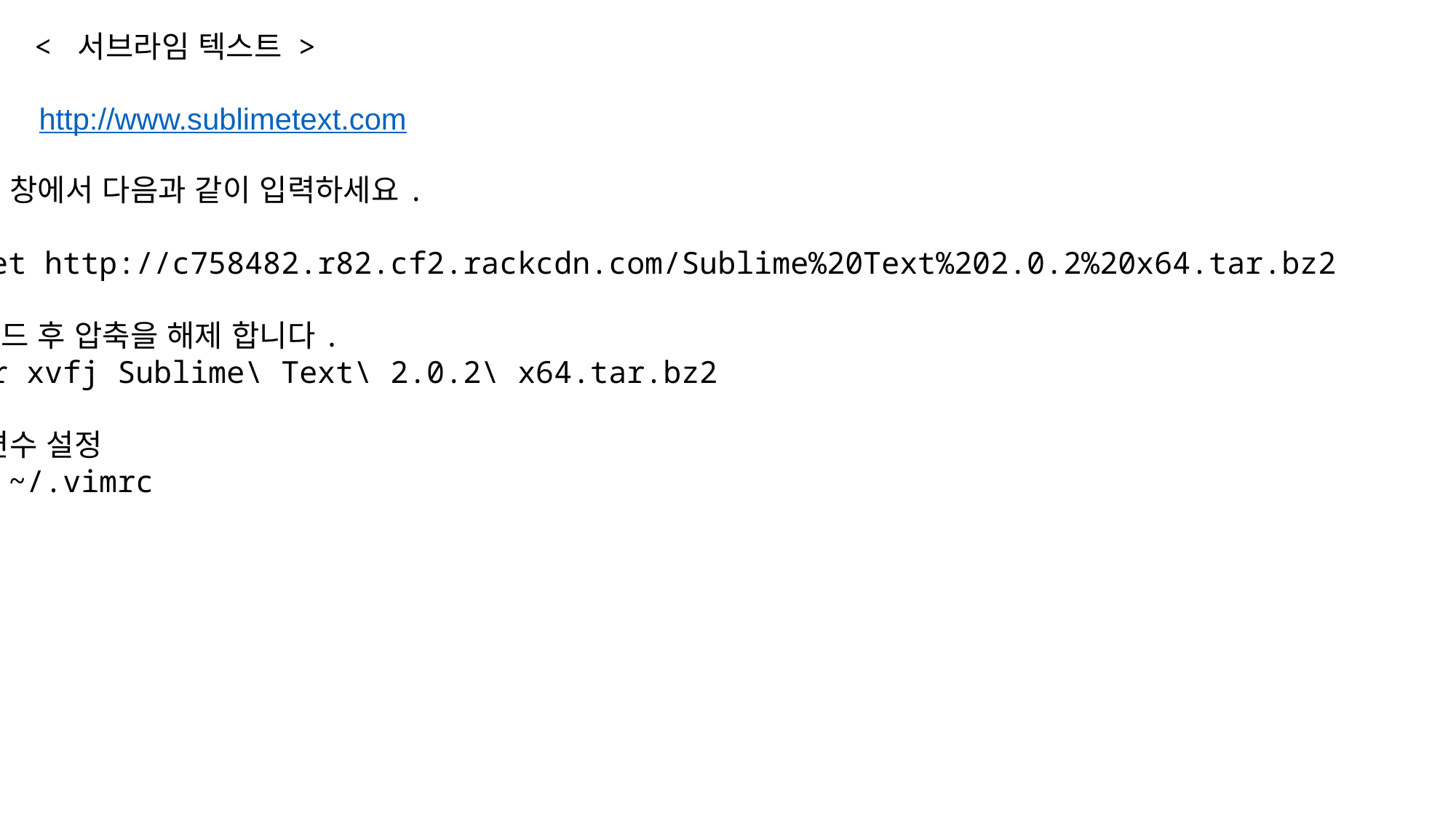

< 서브라임 텍스트 >
http://www.sublimetext.com
터미널 창에서 다음과 같이 입력하세요.

# wget http://c758482.r82.cf2.rackcdn.com/Sublime%20Text%202.0.2%20x64.tar.bz2

다운로드 후 압축을 해제 합니다.
# tar xvfj Sublime\ Text\ 2.0.2\ x64.tar.bz2

환경 변수 설정
# vi ~/.vimrc